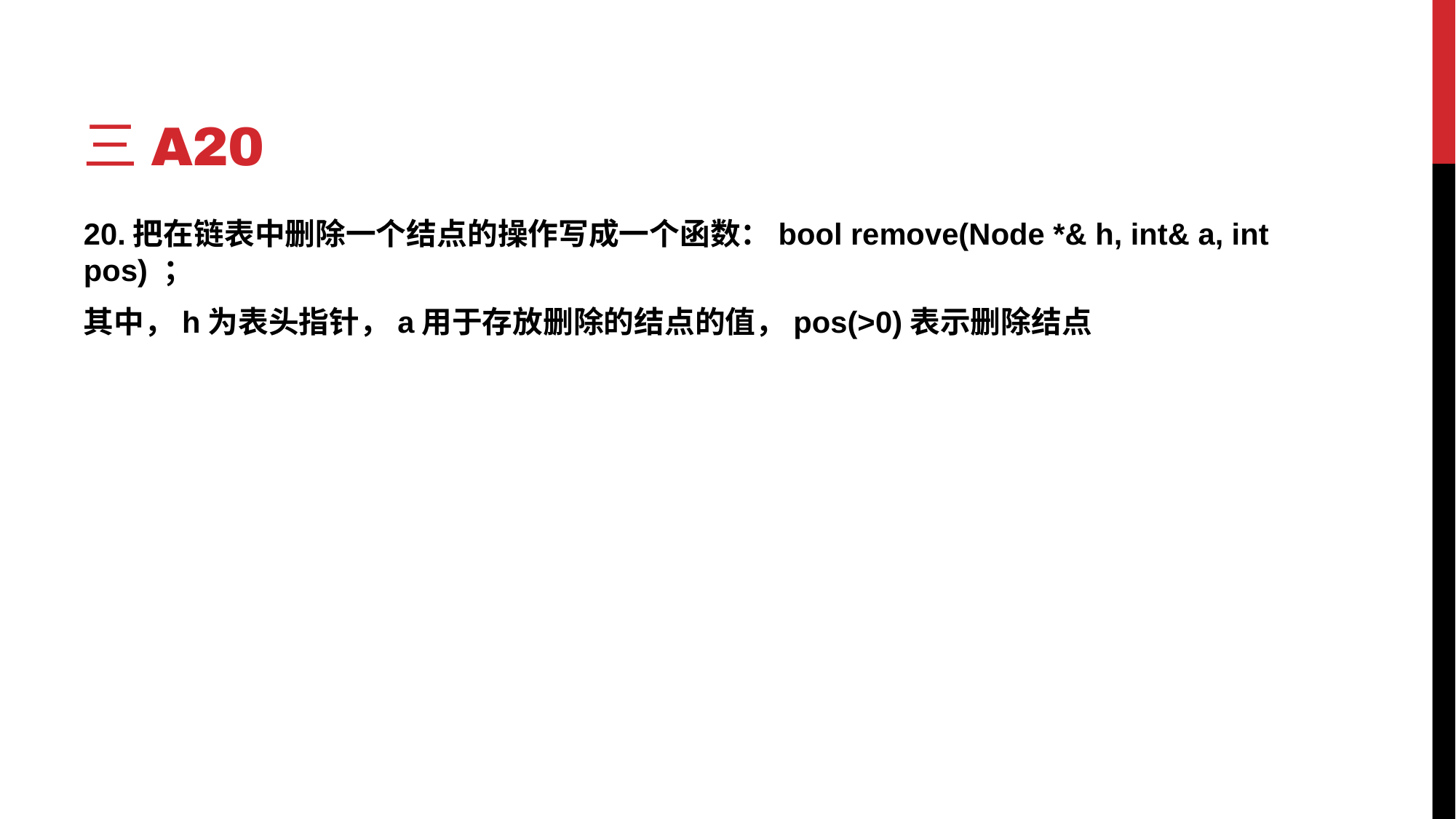

# 三a20
20.把在链表中删除一个结点的操作写成一个函数：bool remove(Node *& h, int& a, int pos) ；
其中，h为表头指针，a用于存放删除的结点的值，pos(>0)表示删除结点